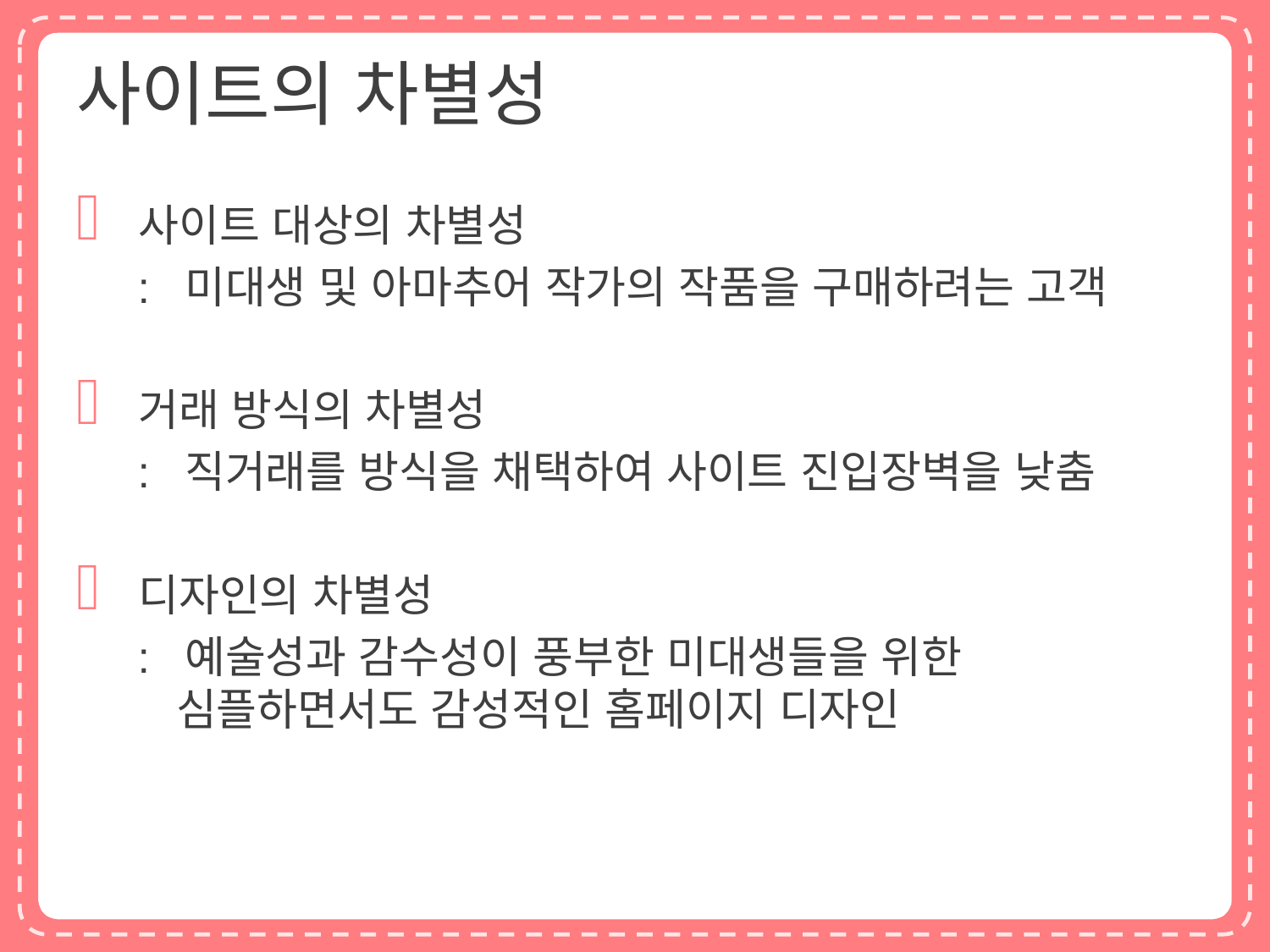

# 사이트의 차별성
사이트 대상의 차별성
     :  미대생 및 아마추어 작가의 작품을 구매하려는 고객

거래 방식의 차별성
     :  직거래를 방식을 채택하여 사이트 진입장벽을 낮춤

디자인의 차별성
     :  예술성과 감수성이 풍부한 미대생들을 위한 심플하면서도 감성적인 홈페이지 디자인